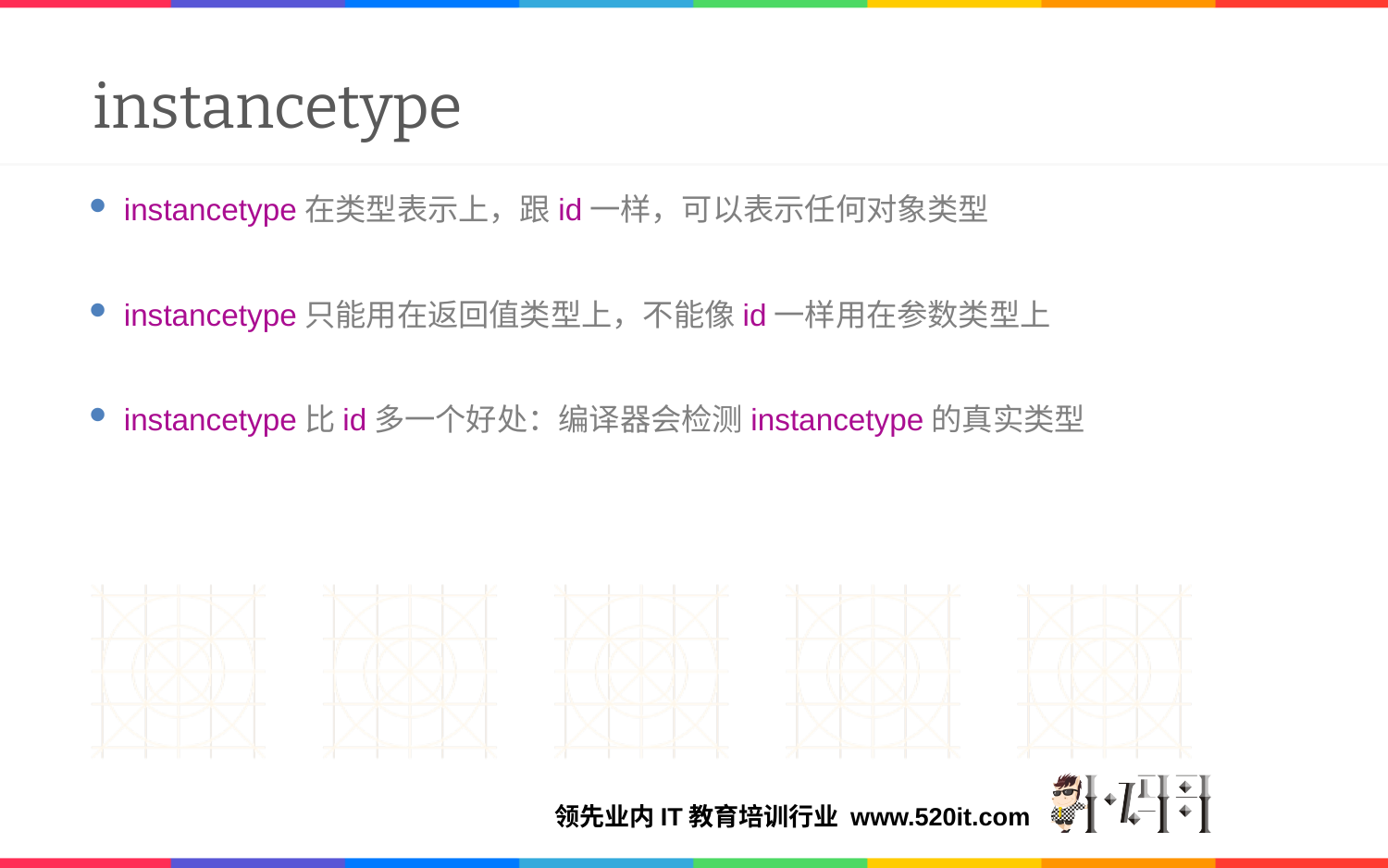

# instancetype
instancetype在类型表示上，跟id一样，可以表示任何对象类型

instancetype只能用在返回值类型上，不能像id一样用在参数类型上

instancetype比id多一个好处：编译器会检测instancetype的真实类型